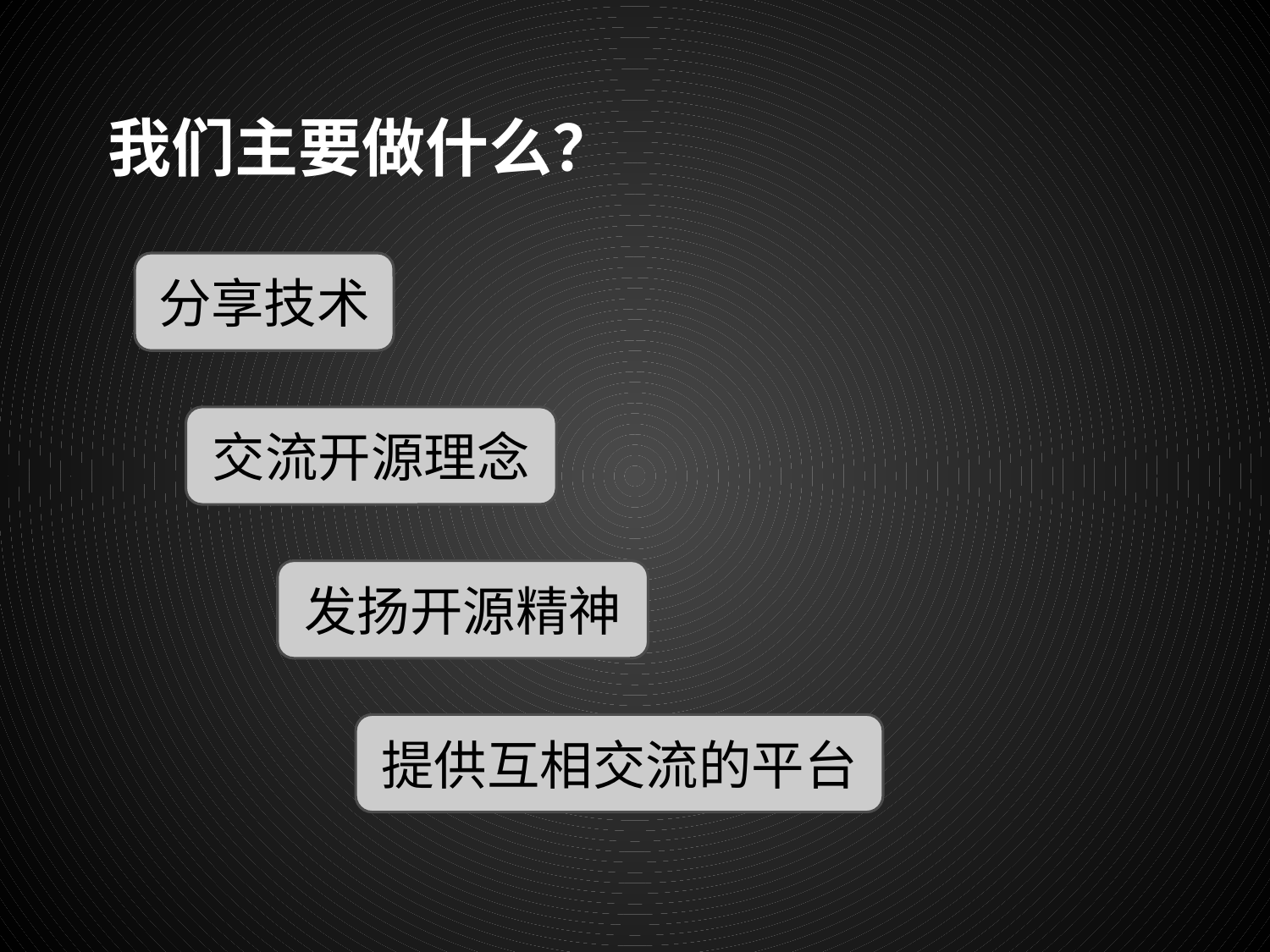

# 我们主要做什么？
分享技术
交流开源理念
发扬开源精神
提供互相交流的平台